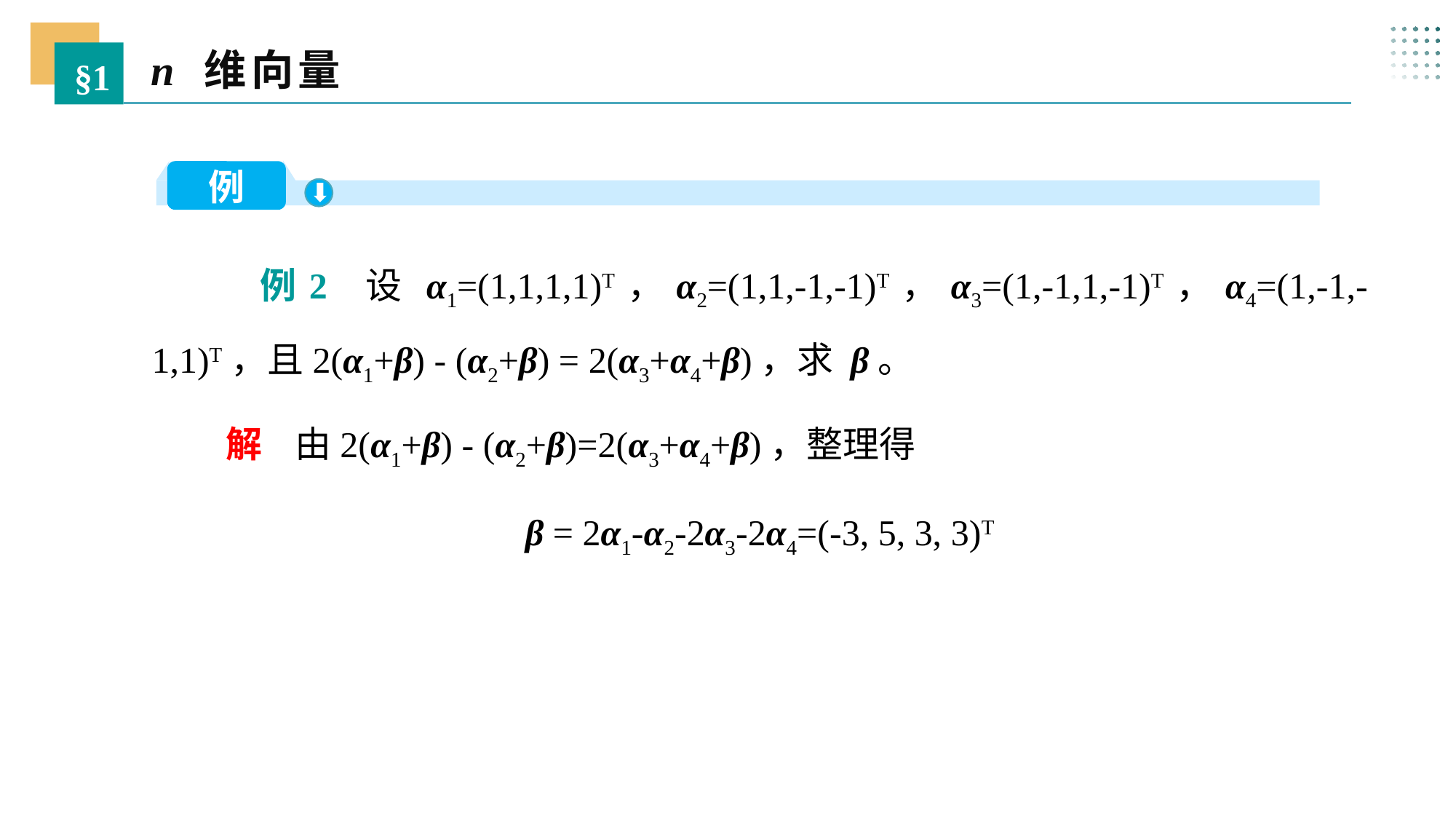

n 维向量
§1

例

        例2  设 α1=(1,1,1,1)T，α2=(1,1,-1,-1)T，α3=(1,-1,1,-1)T，α4=(1,-1,-1,1)T，且2(α1+β) - (α2+β) = 2(α3+α4+β)，求 β。
        解    由2(α1+β) - (α2+β)=2(α3+α4+β)，整理得
β = 2α1-α2-2α3-2α4=(-3, 5, 3, 3)T